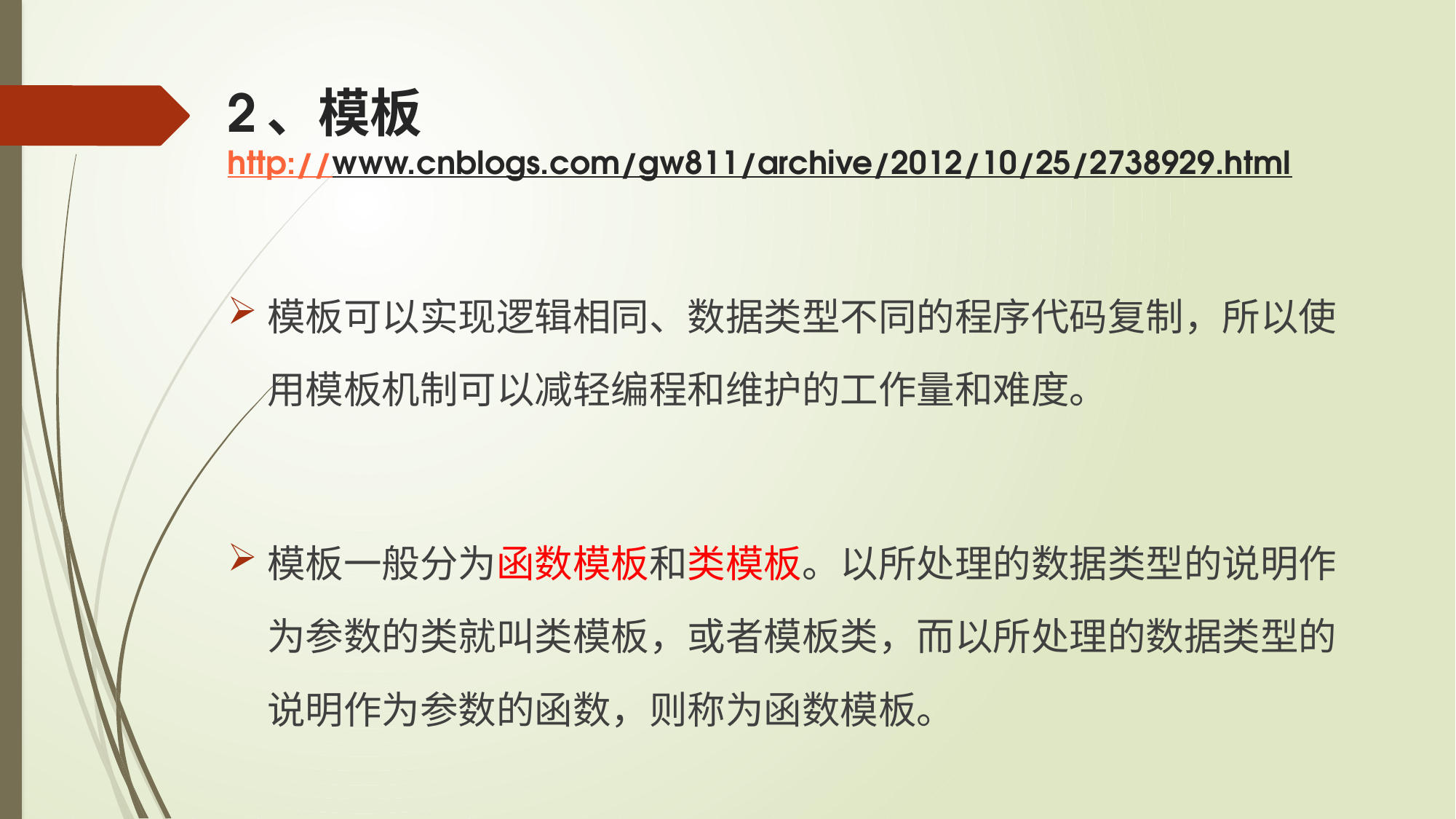

# 2、模板 http://www.cnblogs.com/gw811/archive/2012/10/25/2738929.html
模板可以实现逻辑相同、数据类型不同的程序代码复制，所以使用模板机制可以减轻编程和维护的工作量和难度。

模板一般分为函数模板和类模板。以所处理的数据类型的说明作为参数的类就叫类模板，或者模板类，而以所处理的数据类型的说明作为参数的函数，则称为函数模板。